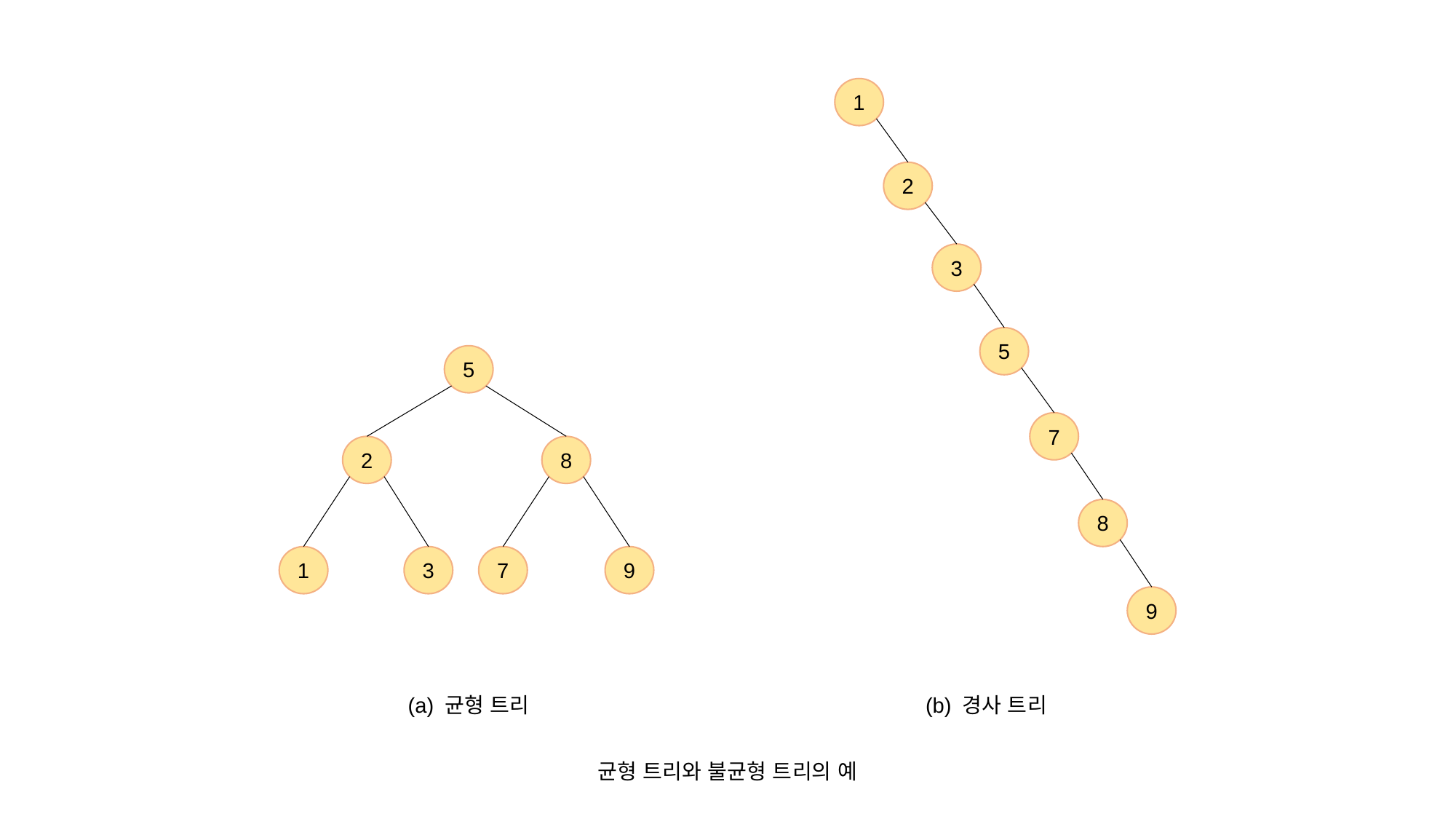

1
2
3
5
5
7
2
8
8
1
3
7
9
9
(a) 균형 트리
(b) 경사 트리
균형 트리와 불균형 트리의 예